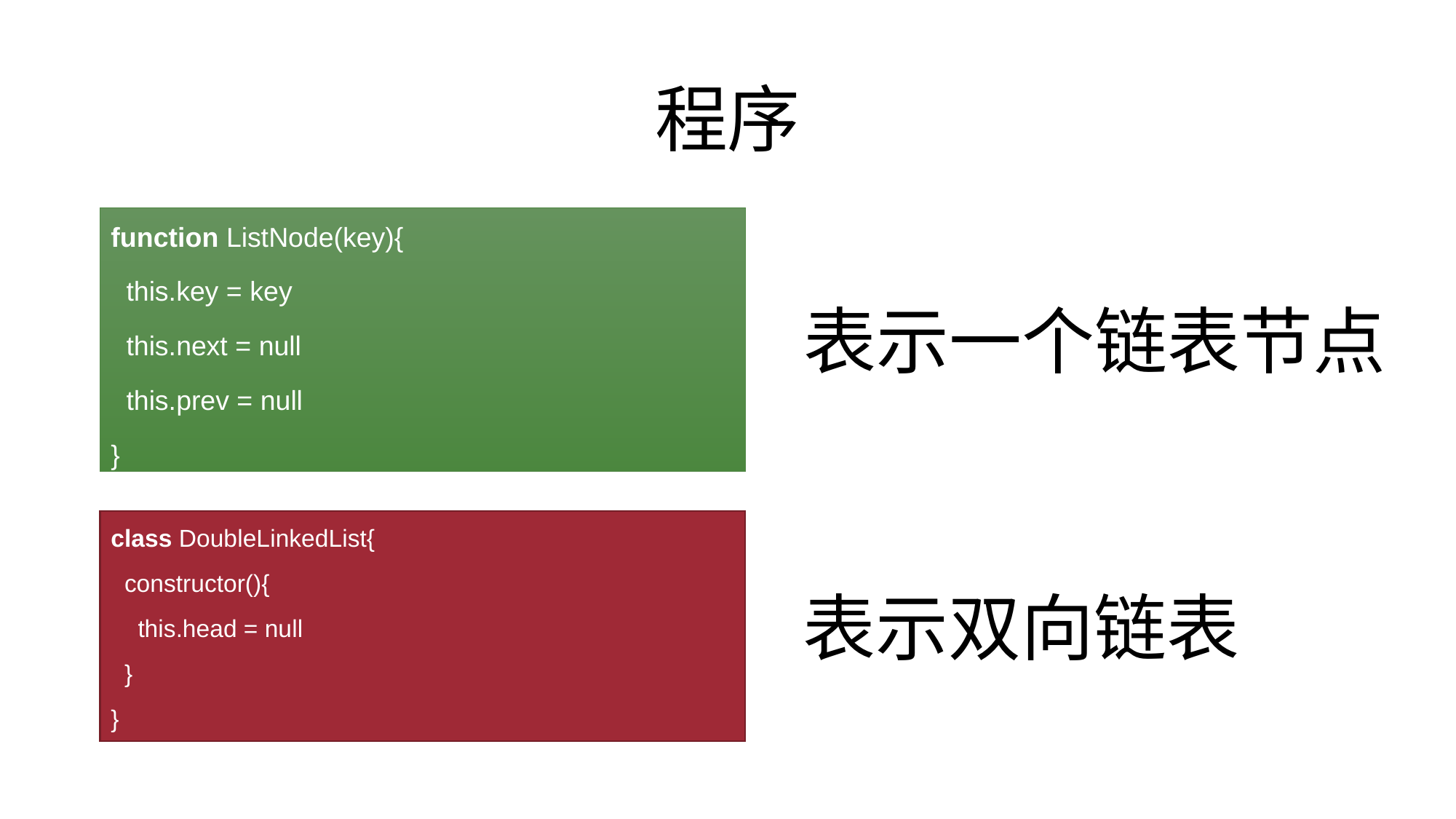

# 程序
function ListNode(key){
  this.key = key
  this.next = null
  this.prev = null
}
表示一个链表节点
class DoubleLinkedList{
  constructor(){
    this.head = null
  }
}
表示双向链表